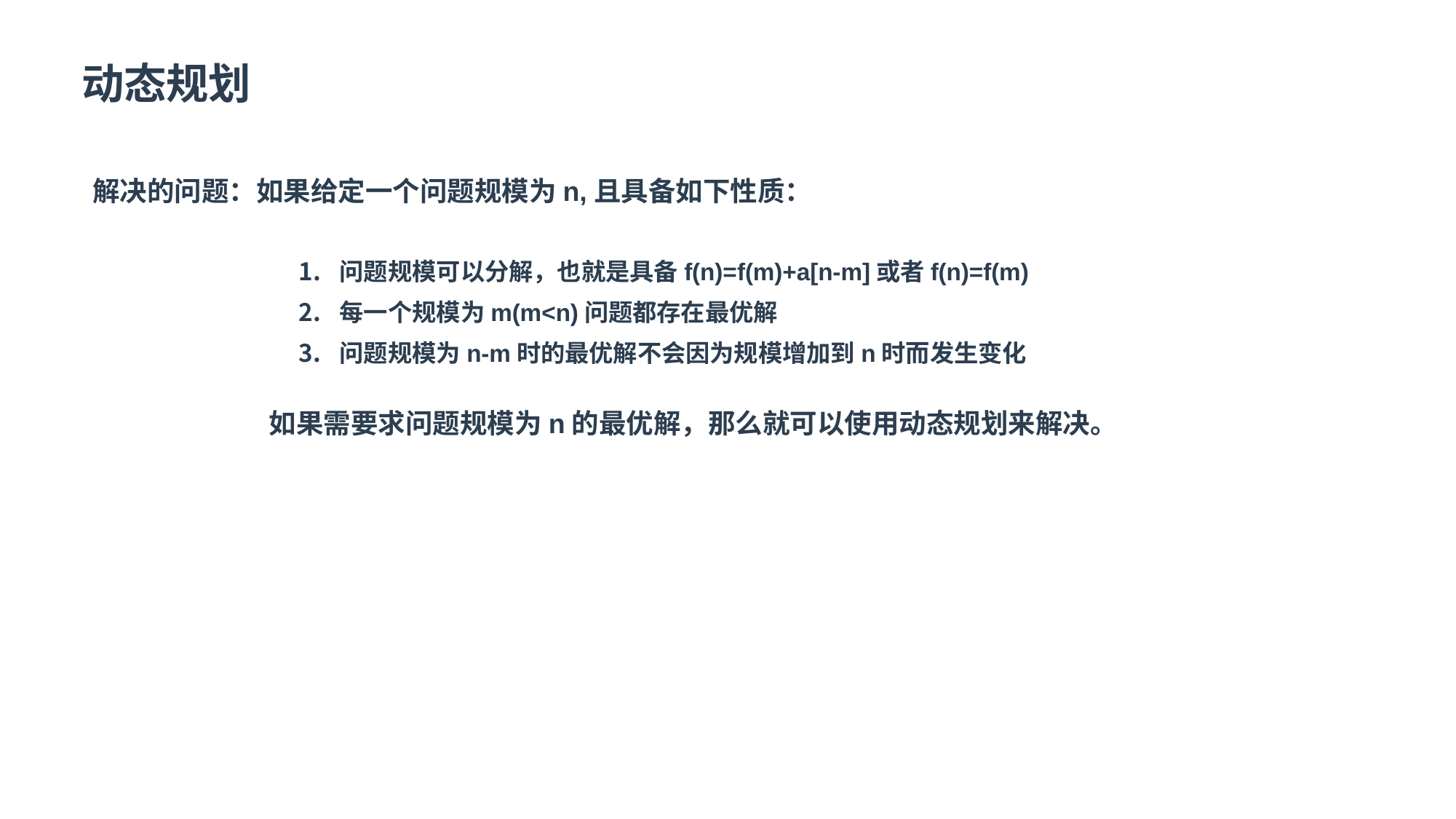

动态规划
解决的问题：如果给定一个问题规模为n,且具备如下性质：
问题规模可以分解，也就是具备f(n)=f(m)+a[n-m]或者f(n)=f(m)
每一个规模为m(m<n)问题都存在最优解
问题规模为n-m时的最优解不会因为规模增加到n时而发生变化
如果需要求问题规模为n的最优解，那么就可以使用动态规划来解决。